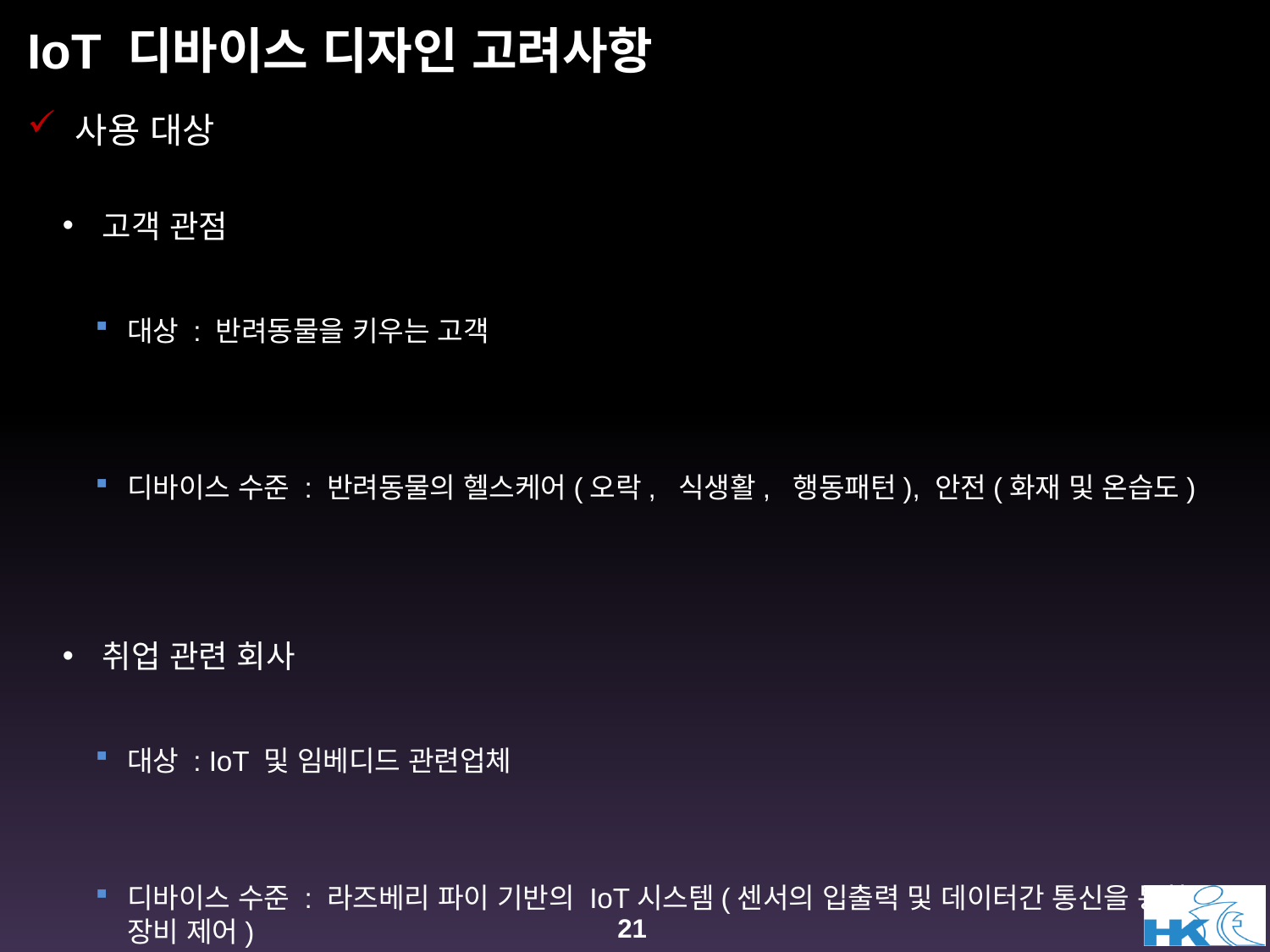

# IoT 디바이스 디자인 고려사항
사용 대상

고객 관점

대상 : 반려동물을 키우는 고객

디바이스 수준 : 반려동물의 헬스케어(오락,  식생활,  행동패턴), 안전(화재 및 온습도)

취업 관련 회사

대상 : IoT 및 임베디드 관련업체

디바이스 수준 : 라즈베리 파이 기반의 IoT시스템(센서의 입출력 및 데이터간 통신을 통한 장비 제어)

21